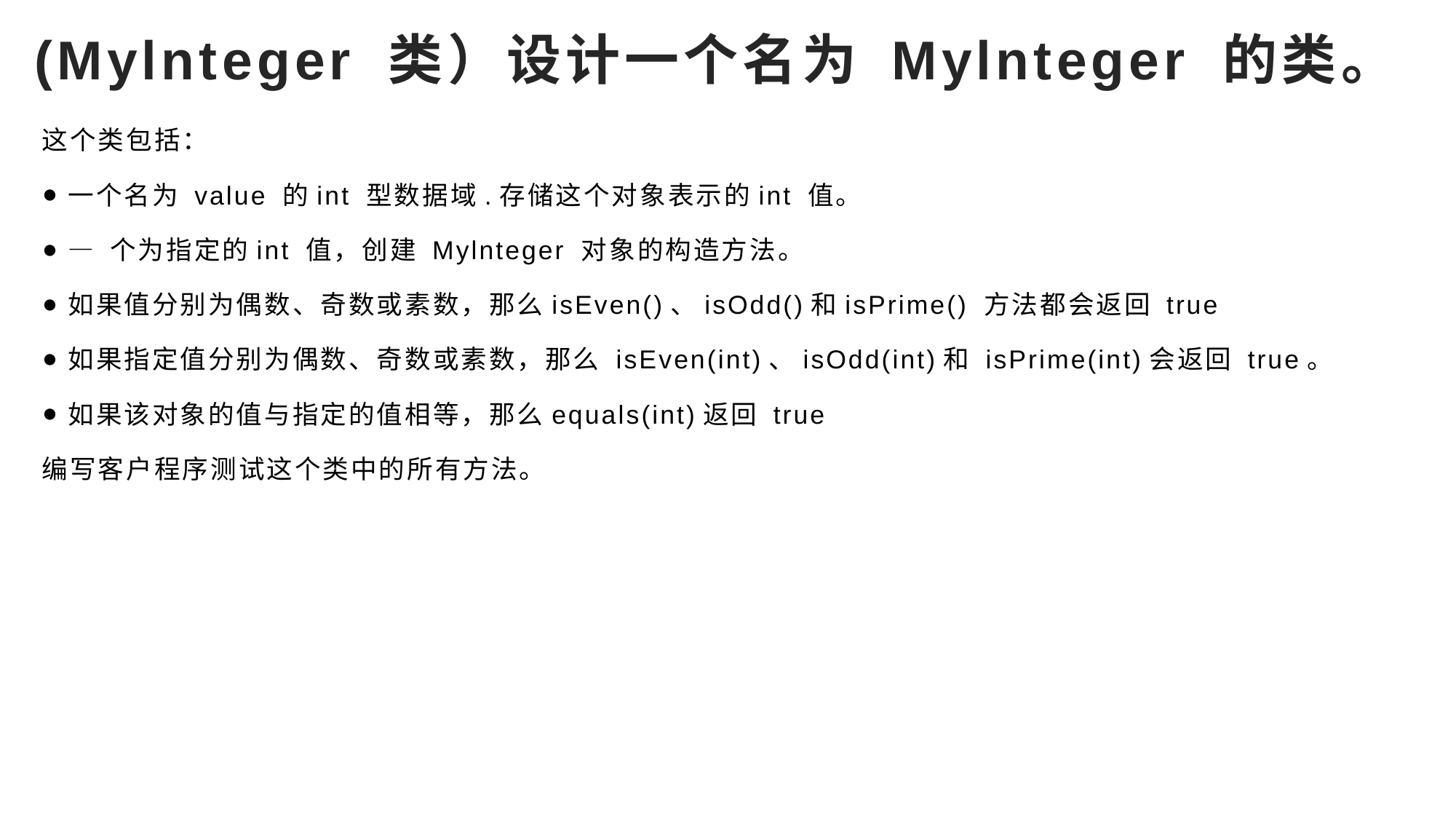

# (Mylnteger 类）设计一个名为 Mylnteger 的类。
这个类包括：
一个名为 value 的int 型数据域.存储这个对象表示的int 值。
— 个为指定的int 值，创建 Mylnteger 对象的构造方法。
如果值分别为偶数、奇数或素数，那么isEven()、isOdd()和isPrime() 方法都会返回 true
如果指定值分别为偶数、奇数或素数，那么 isEven(int)、isOdd(int)和 isPrime(int)会返回 true。
如果该对象的值与指定的值相等，那么equals(int)返回 true
编写客户程序测试这个类中的所有方法。